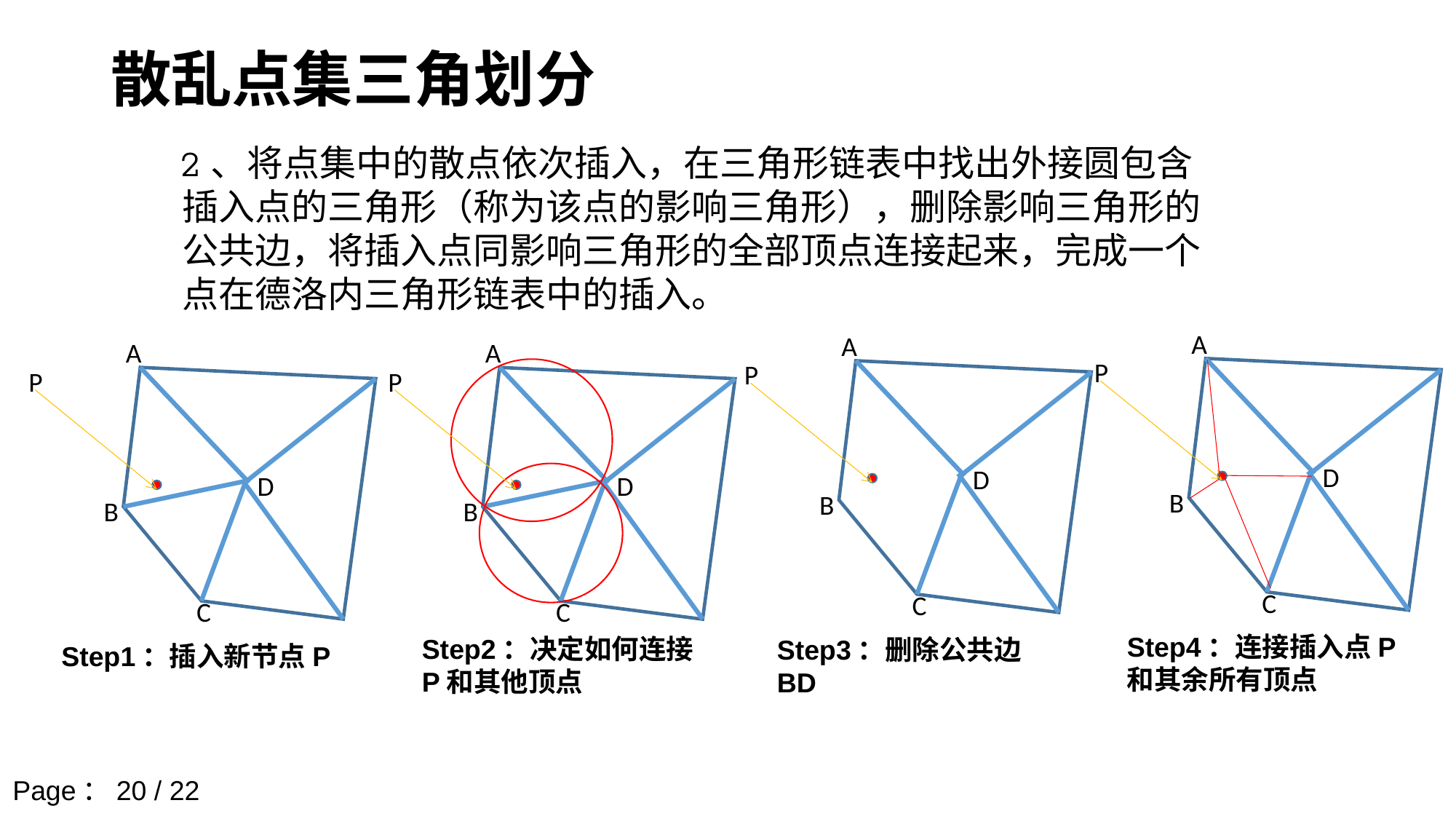

# 散乱点集三角划分
2、将点集中的散点依次插入，在三角形链表中找出外接圆包含插入点的三角形（称为该点的影响三角形），删除影响三角形的公共边，将插入点同影响三角形的全部顶点连接起来，完成一个点在德洛内三角形链表中的插入。
A
P

D

B
C
Step4：连接插入点P和其余所有顶点
A
P

D

B
C
Step3：删除公共边BD
A
P

D

B
C
Step1：插入新节点P
A
P

D

B
C
Step2：决定如何连接
P和其他顶点
Page：20 / 22